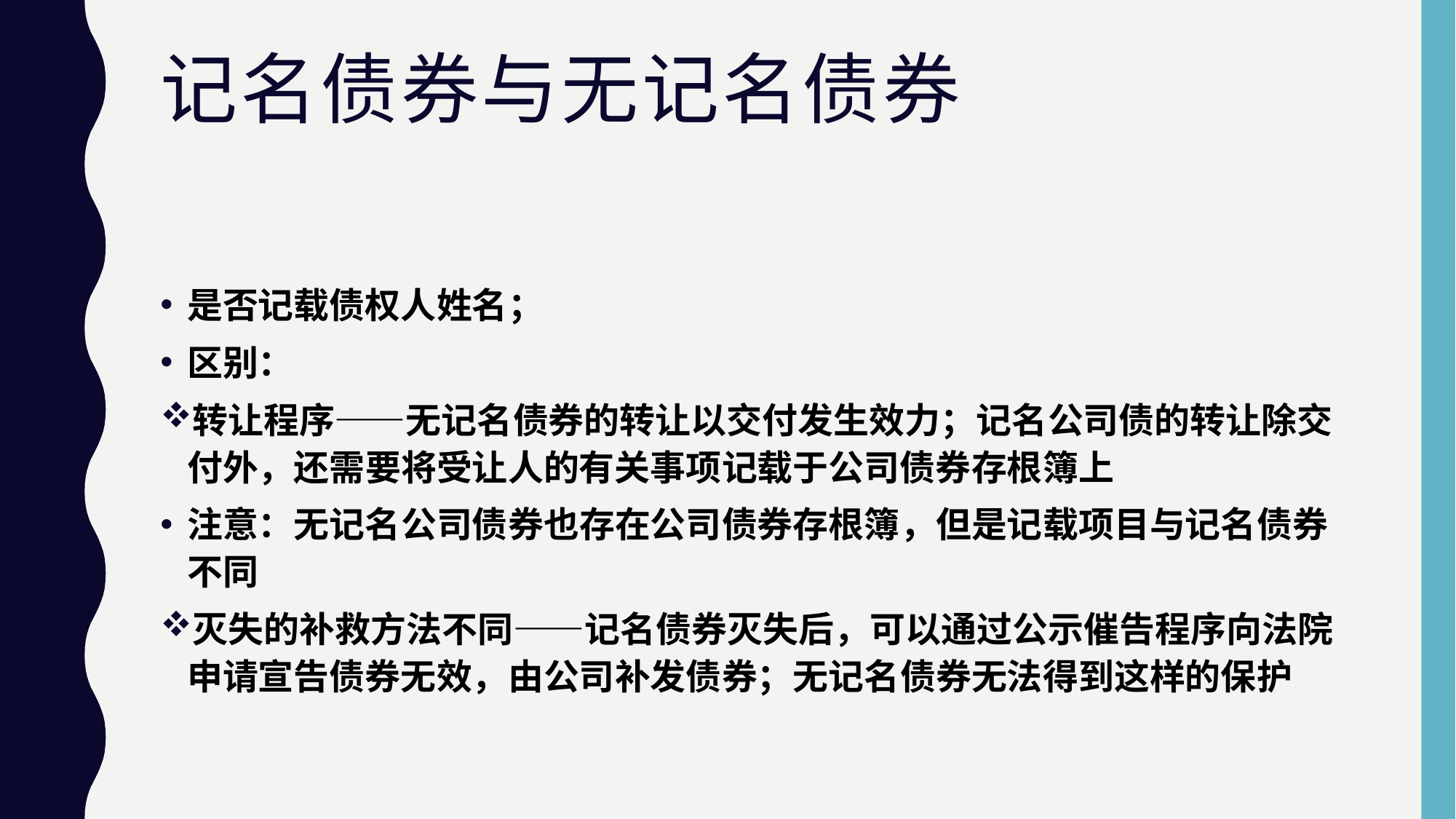

# 记名债券与无记名债券
是否记载债权人姓名；
区别：
转让程序——无记名债券的转让以交付发生效力；记名公司债的转让除交付外，还需要将受让人的有关事项记载于公司债券存根簿上
注意：无记名公司债券也存在公司债券存根簿，但是记载项目与记名债券不同
灭失的补救方法不同——记名债券灭失后，可以通过公示催告程序向法院申请宣告债券无效，由公司补发债券；无记名债券无法得到这样的保护